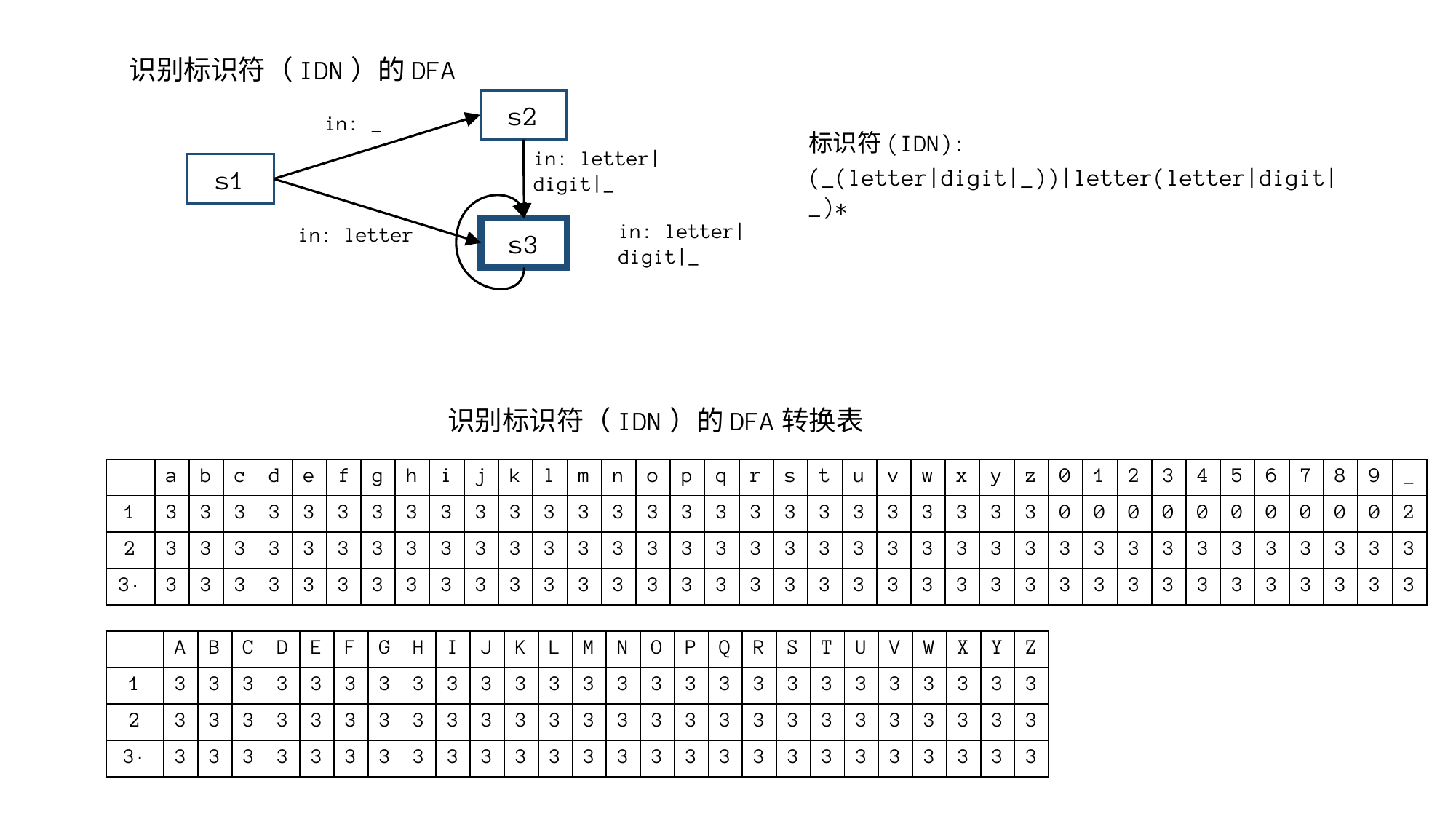

识别标识符（IDN）的DFA
s2
in: _
标识符(IDN):
(_(letter|digit|_))|letter(letter|digit|_)*
in: letter| digit|_
s1
in: letter| digit|_
in: letter
s3
识别标识符（IDN）的DFA转换表
|  | a | b | c | d | e | f | g | h | i | j | k | l | m | n | o | p | q | r | s | t | u | v | w | x | y | z | 0 | 1 | 2 | 3 | 4 | 5 | 6 | 7 | 8 | 9 | \_ |
| --- | --- | --- | --- | --- | --- | --- | --- | --- | --- | --- | --- | --- | --- | --- | --- | --- | --- | --- | --- | --- | --- | --- | --- | --- | --- | --- | --- | --- | --- | --- | --- | --- | --- | --- | --- | --- | --- |
| 1 | 3 | 3 | 3 | 3 | 3 | 3 | 3 | 3 | 3 | 3 | 3 | 3 | 3 | 3 | 3 | 3 | 3 | 3 | 3 | 3 | 3 | 3 | 3 | 3 | 3 | 3 | 0 | 0 | 0 | 0 | 0 | 0 | 0 | 0 | 0 | 0 | 2 |
| 2 | 3 | 3 | 3 | 3 | 3 | 3 | 3 | 3 | 3 | 3 | 3 | 3 | 3 | 3 | 3 | 3 | 3 | 3 | 3 | 3 | 3 | 3 | 3 | 3 | 3 | 3 | 3 | 3 | 3 | 3 | 3 | 3 | 3 | 3 | 3 | 3 | 3 |
| 3· | 3 | 3 | 3 | 3 | 3 | 3 | 3 | 3 | 3 | 3 | 3 | 3 | 3 | 3 | 3 | 3 | 3 | 3 | 3 | 3 | 3 | 3 | 3 | 3 | 3 | 3 | 3 | 3 | 3 | 3 | 3 | 3 | 3 | 3 | 3 | 3 | 3 |
|  | A | B | C | D | E | F | G | H | I | J | K | L | M | N | O | P | Q | R | S | T | U | V | W | X | Y | Z |
| --- | --- | --- | --- | --- | --- | --- | --- | --- | --- | --- | --- | --- | --- | --- | --- | --- | --- | --- | --- | --- | --- | --- | --- | --- | --- | --- |
| 1 | 3 | 3 | 3 | 3 | 3 | 3 | 3 | 3 | 3 | 3 | 3 | 3 | 3 | 3 | 3 | 3 | 3 | 3 | 3 | 3 | 3 | 3 | 3 | 3 | 3 | 3 |
| 2 | 3 | 3 | 3 | 3 | 3 | 3 | 3 | 3 | 3 | 3 | 3 | 3 | 3 | 3 | 3 | 3 | 3 | 3 | 3 | 3 | 3 | 3 | 3 | 3 | 3 | 3 |
| 3· | 3 | 3 | 3 | 3 | 3 | 3 | 3 | 3 | 3 | 3 | 3 | 3 | 3 | 3 | 3 | 3 | 3 | 3 | 3 | 3 | 3 | 3 | 3 | 3 | 3 | 3 |